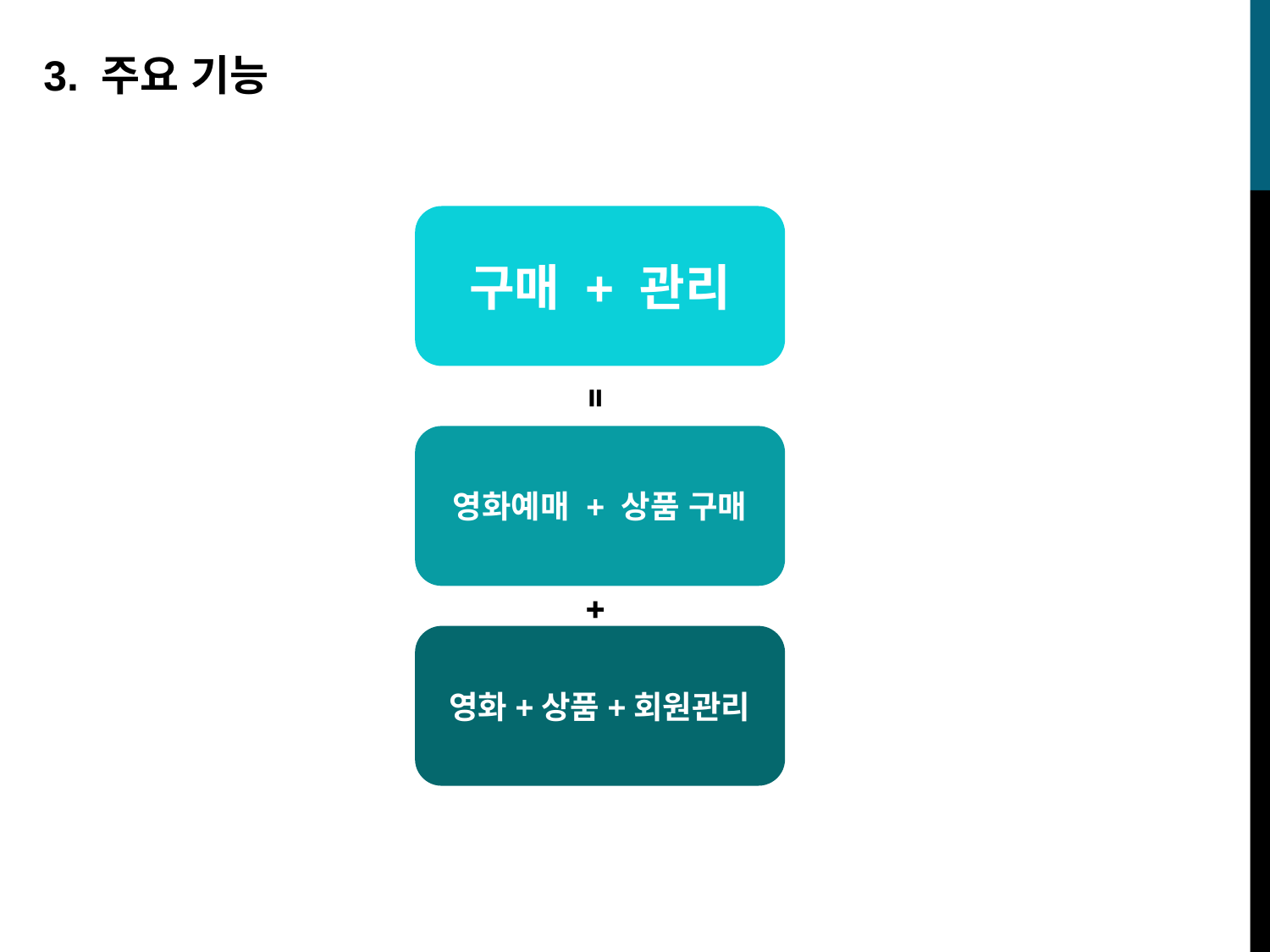

3. 주요 기능
구매 + 관리
영화예매 + 상품 구매
=                  +
영화+상품+회원관리